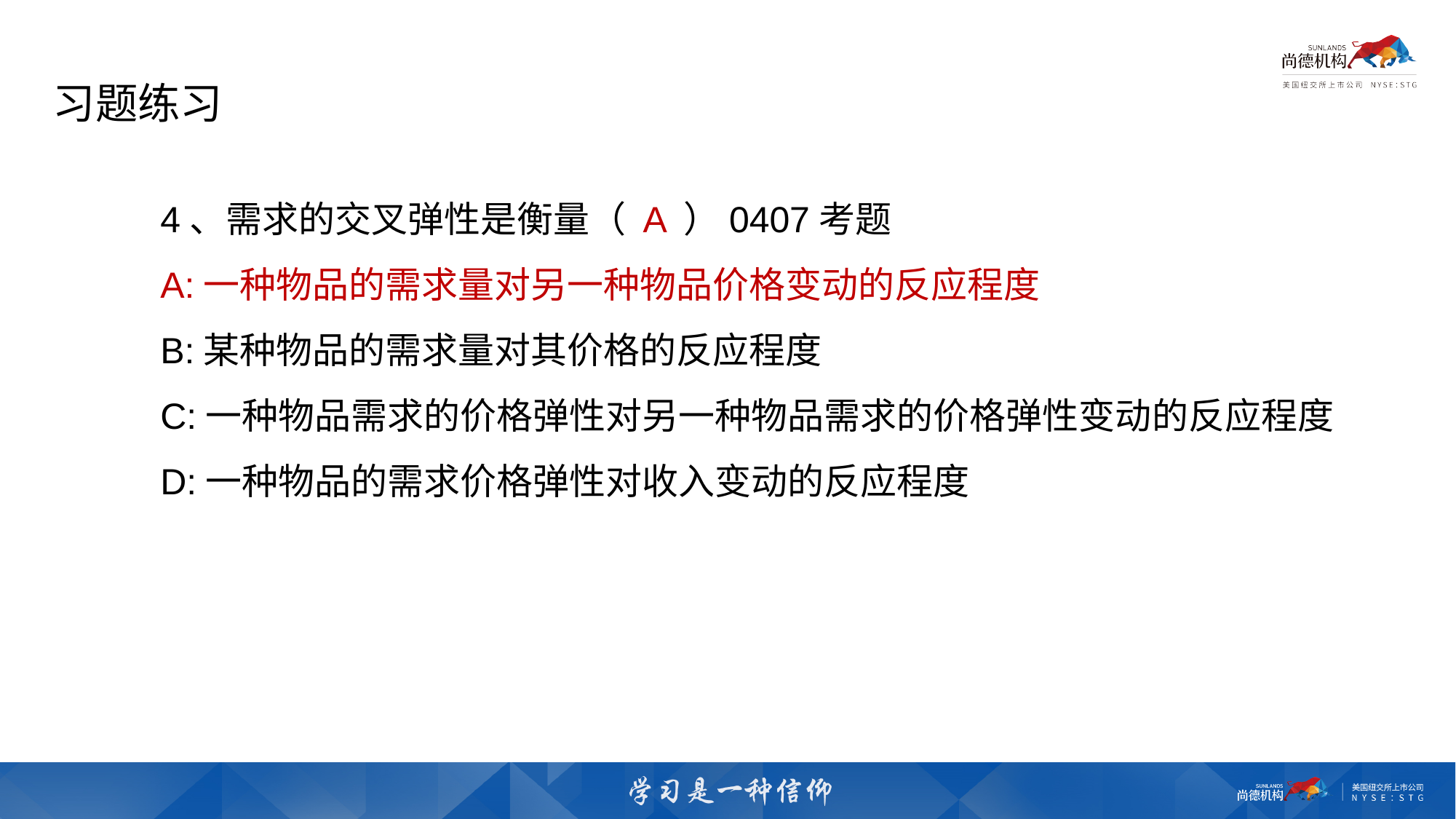

习题练习
4、需求的交叉弹性是衡量（ A ）0407考题
A:一种物品的需求量对另一种物品价格变动的反应程度
B:某种物品的需求量对其价格的反应程度
C:一种物品需求的价格弹性对另一种物品需求的价格弹性变动的反应程度
D:一种物品的需求价格弹性对收入变动的反应程度